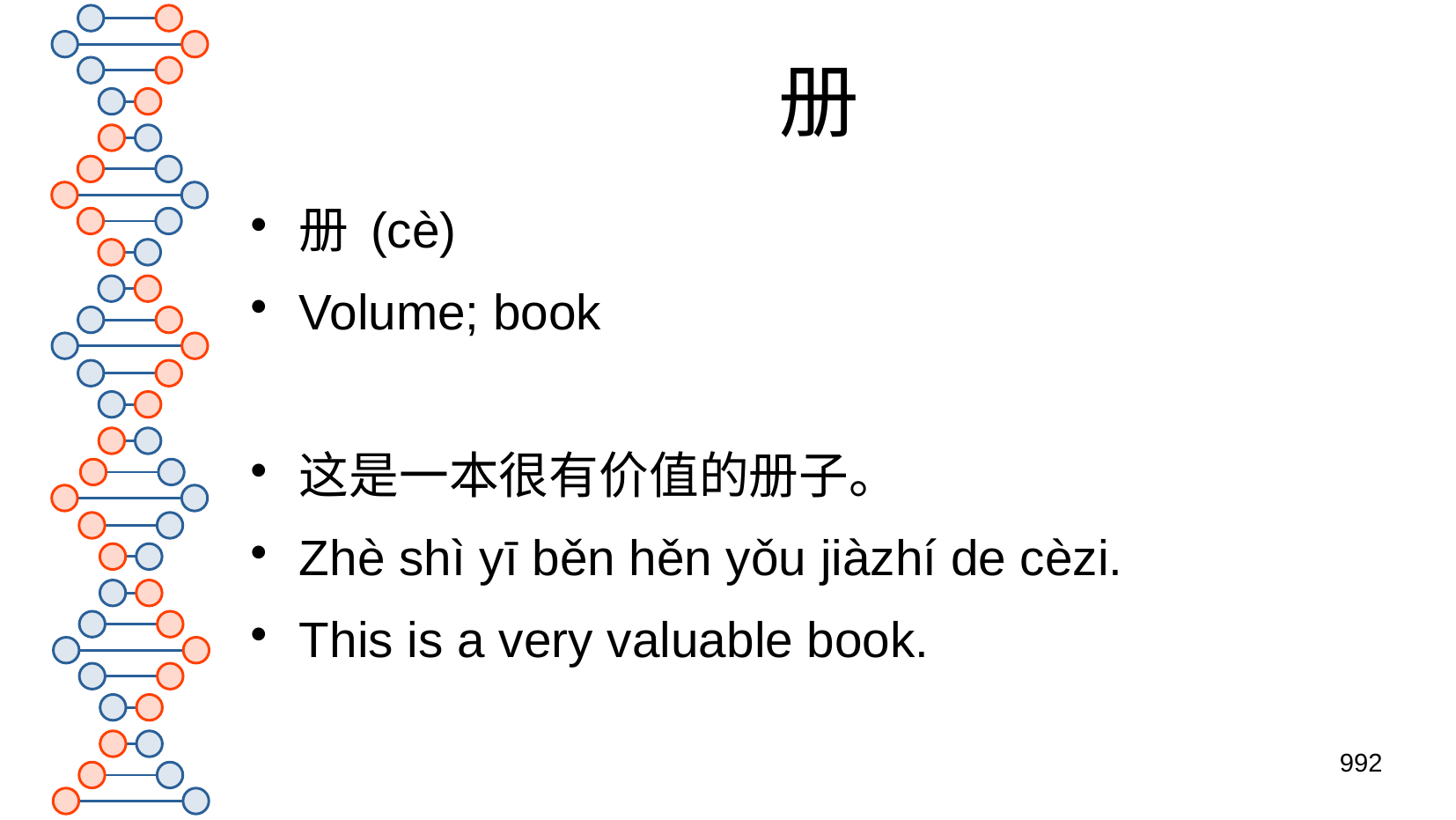

# 册
册 (cè)
Volume; book

这是一本很有价值的册子。
Zhè shì yī běn hěn yǒu jiàzhí de cèzi.
This is a very valuable book.

992